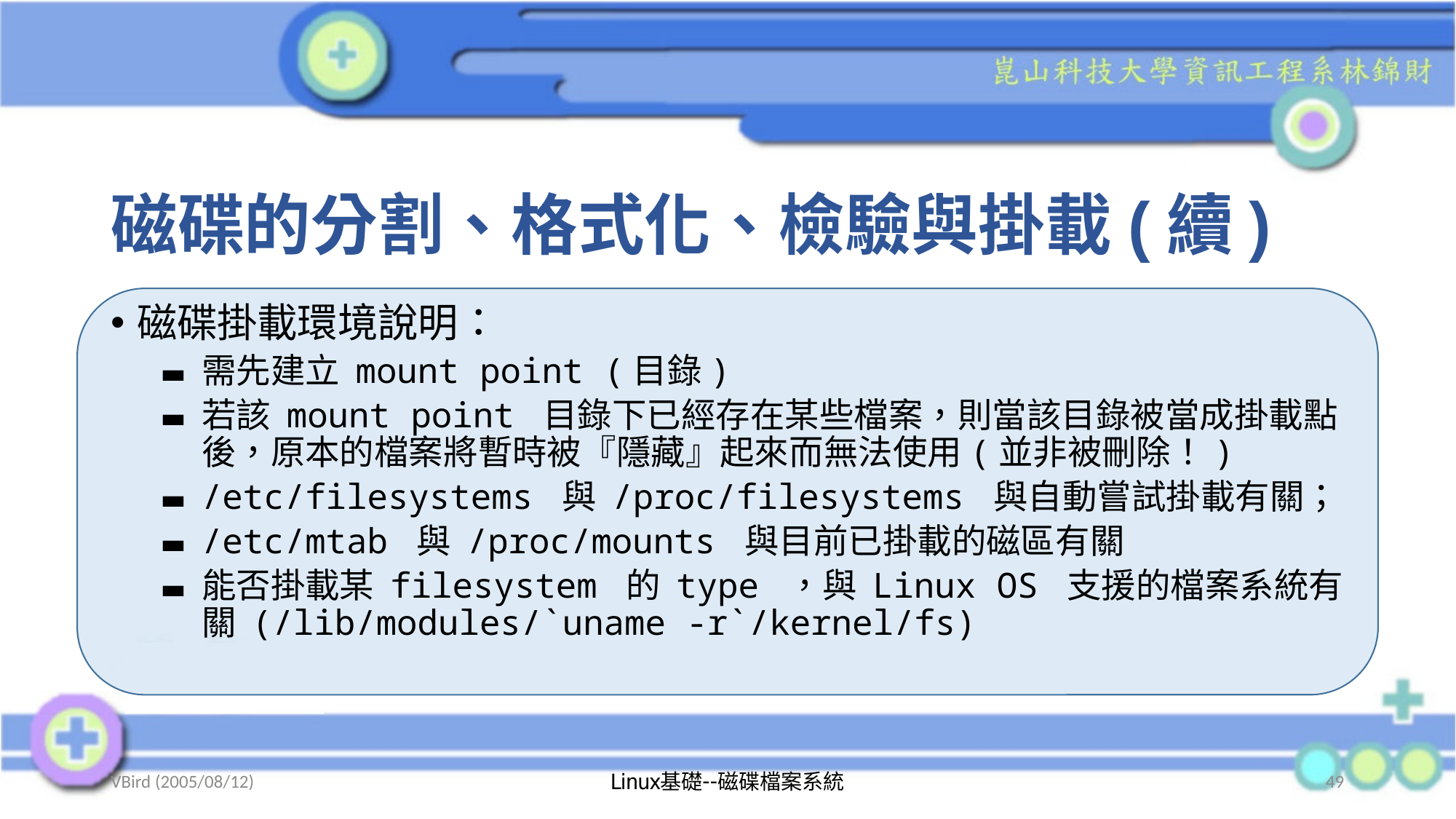

# 磁碟的分割、格式化、檢驗與掛載(續)

磁碟掛載環境說明：
需先建立 mount point (目錄)
若該 mount point 目錄下已經存在某些檔案，則當該目錄被當成掛載點後，原本的檔案將暫時被『隱藏』起來而無法使用(並非被刪除！)
/etc/filesystems 與 /proc/filesystems 與自動嘗試掛載有關；
/etc/mtab 與 /proc/mounts 與目前已掛載的磁區有關
能否掛載某 filesystem 的 type ，與 Linux OS 支援的檔案系統有關 (/lib/modules/`uname -r`/kernel/fs)
VBird (2005/08/12)
Linux基礎--磁碟檔案系統
49